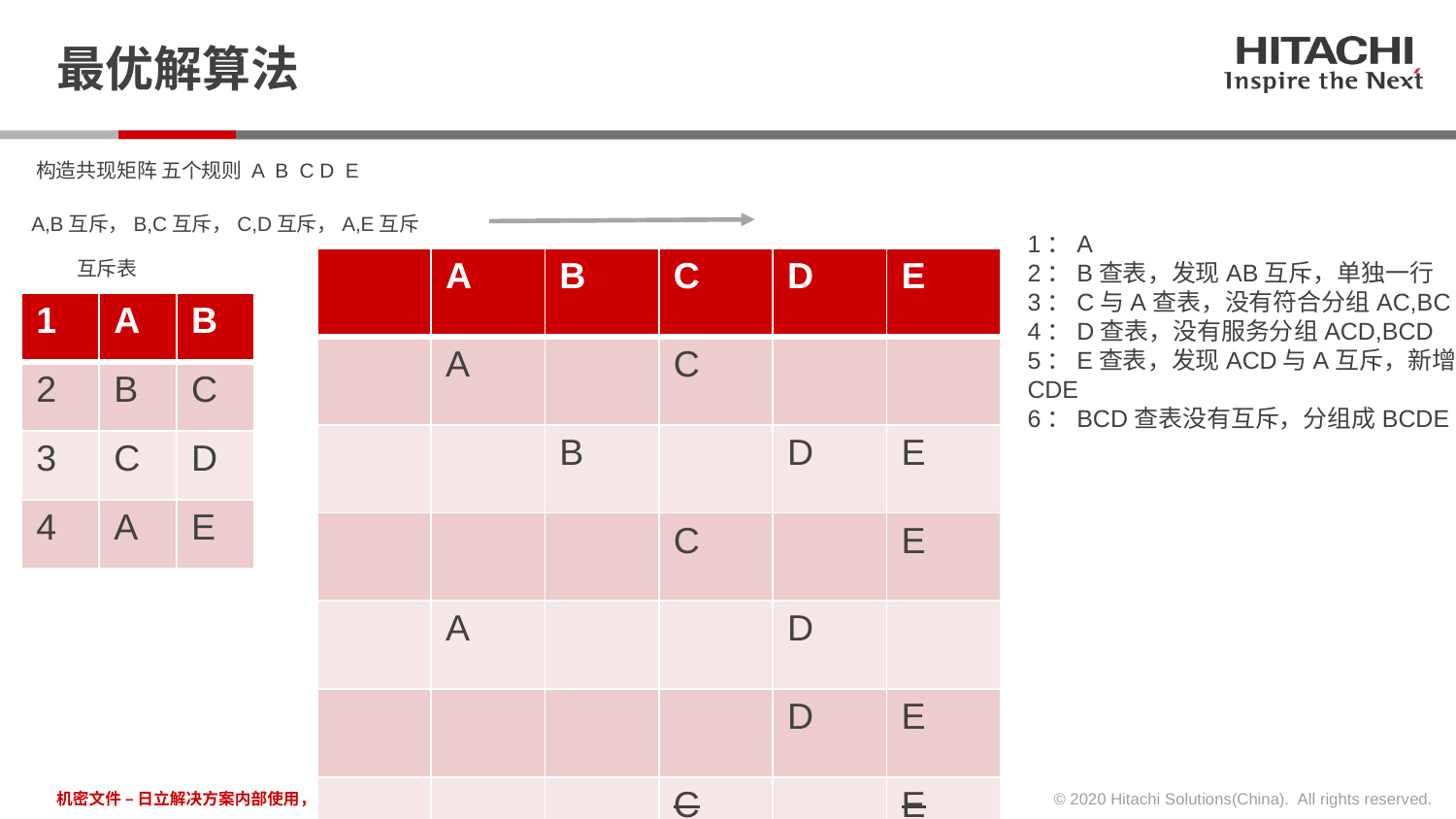

# 最优解算法
构造共现矩阵 五个规则 A  B  C D  E
A,B互斥，B,C互斥，C,D互斥，A,E互斥
1：A
2：B查表，发现AB互斥，单独一行
3：C与A查表，没有符合分组AC,BC
4：D查表，没有服务分组ACD,BCD
5：E查表，发现ACD与A互斥，新增
CDE
6：BCD查表没有互斥，分组成BCDE
互斥表
|  | A | B | C | D | E |
| --- | --- | --- | --- | --- | --- |
|  | A |  | C |  |  |
|  |  | B |  | D | E |
|  |  |  | C |  | E |
|  | A |  |  | D |  |
|  |  |  |  | D | E |
|  |  |  | C |  | E |
|  |  |  |  | D | E |

| 1 | A | B |
| --- | --- | --- |
| 2 | B | C |
| 3 | C | D |
| 4 | A | E |